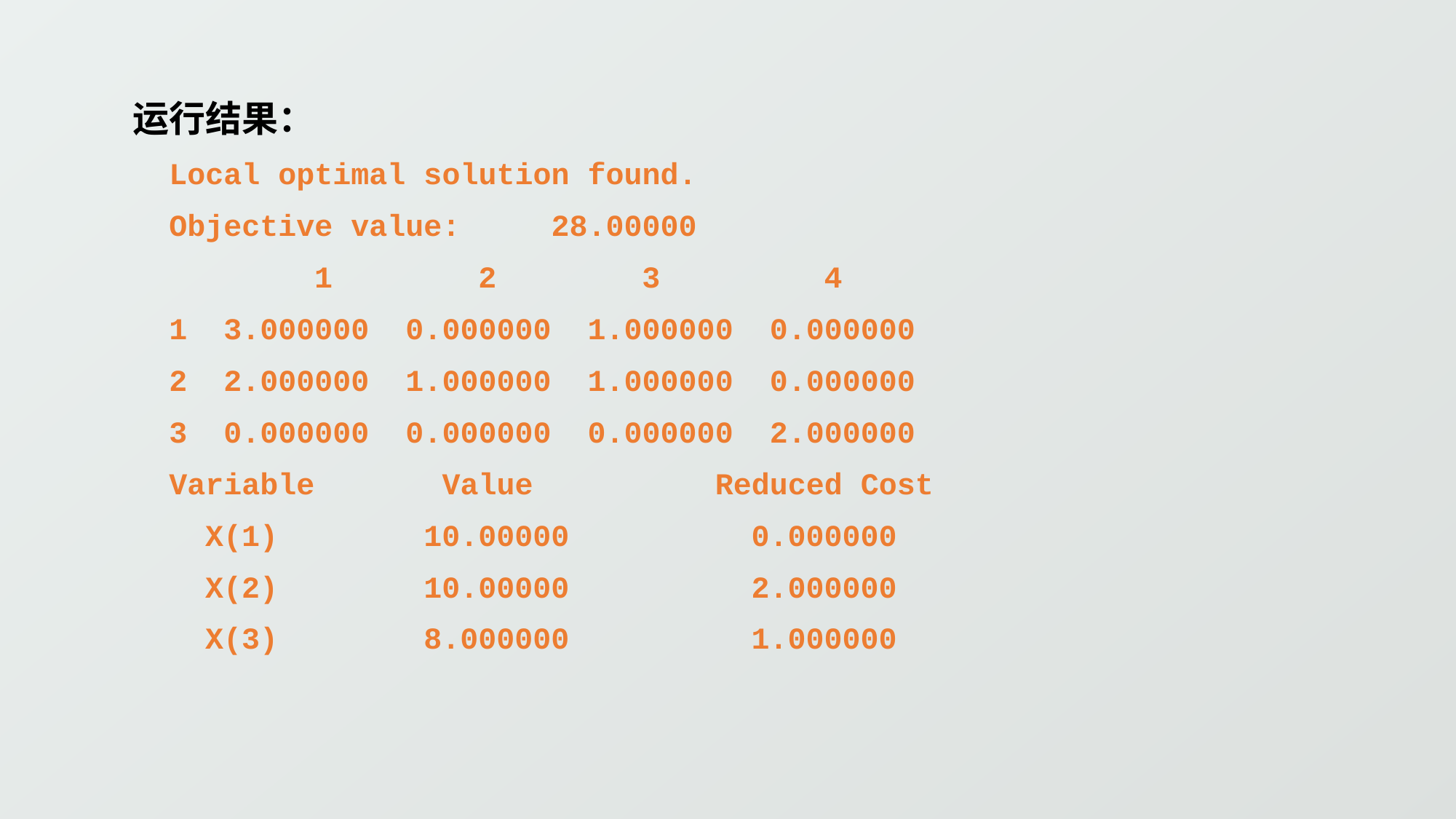

运行结果：
  Local optimal solution found.
  Objective value:     28.00000
          1        2        3         4
  1  3.000000  0.000000  1.000000  0.000000
  2  2.000000  1.000000  1.000000  0.000000
  3  0.000000  0.000000  0.000000  2.000000
  Variable       Value          Reduced Cost
    X(1)        10.00000          0.000000
    X(2)        10.00000          2.000000
    X(3)        8.000000          1.000000